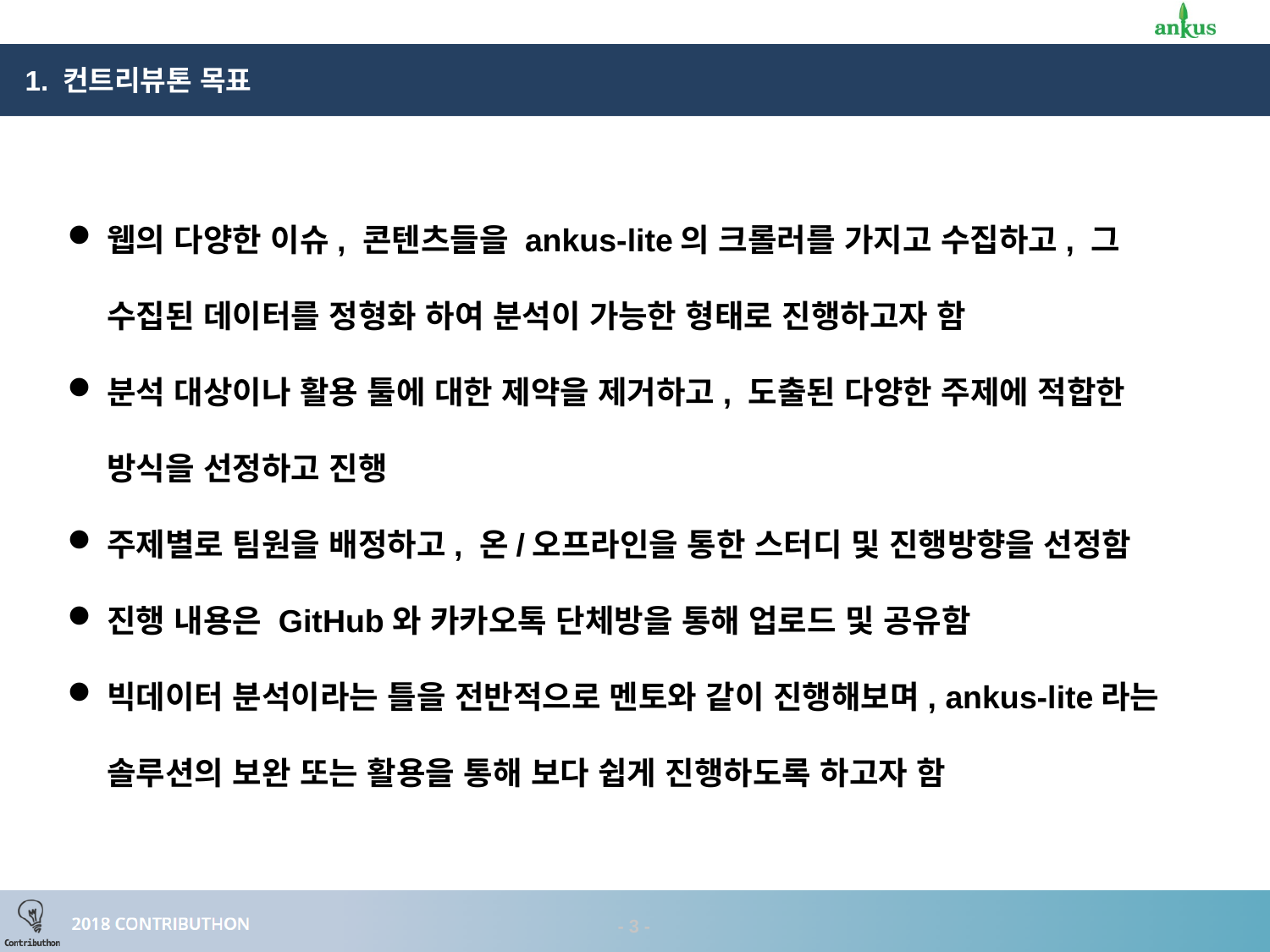

1. 컨트리뷰톤 목표
웹의 다양한 이슈, 콘텐츠들을 ankus-lite의 크롤러를 가지고 수집하고, 그 수집된 데이터를 정형화 하여 분석이 가능한 형태로 진행하고자 함
분석 대상이나 활용 툴에 대한 제약을 제거하고, 도출된 다양한 주제에 적합한 방식을 선정하고 진행
주제별로 팀원을 배정하고, 온/오프라인을 통한 스터디 및 진행방향을 선정함
진행 내용은 GitHub와 카카오톡 단체방을 통해 업로드 및 공유함
빅데이터 분석이라는 틀을 전반적으로 멘토와 같이 진행해보며, ankus-lite라는 솔루션의 보완 또는 활용을 통해 보다 쉽게 진행하도록 하고자 함
- 3 -